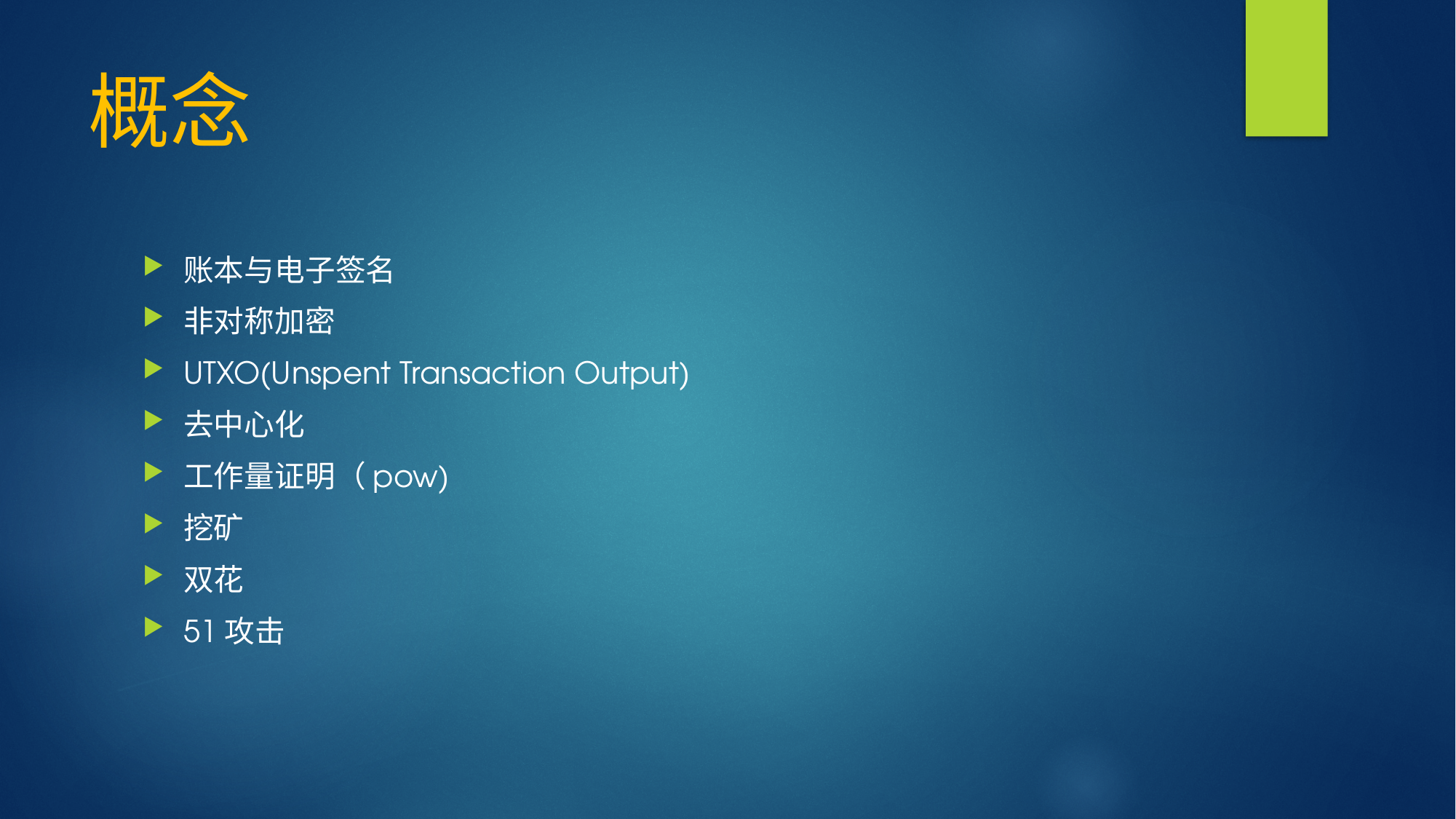

# 概念
账本与电子签名
非对称加密
UTXO(Unspent Transaction Output)
去中心化
工作量证明（pow)
挖矿
双花
51攻击